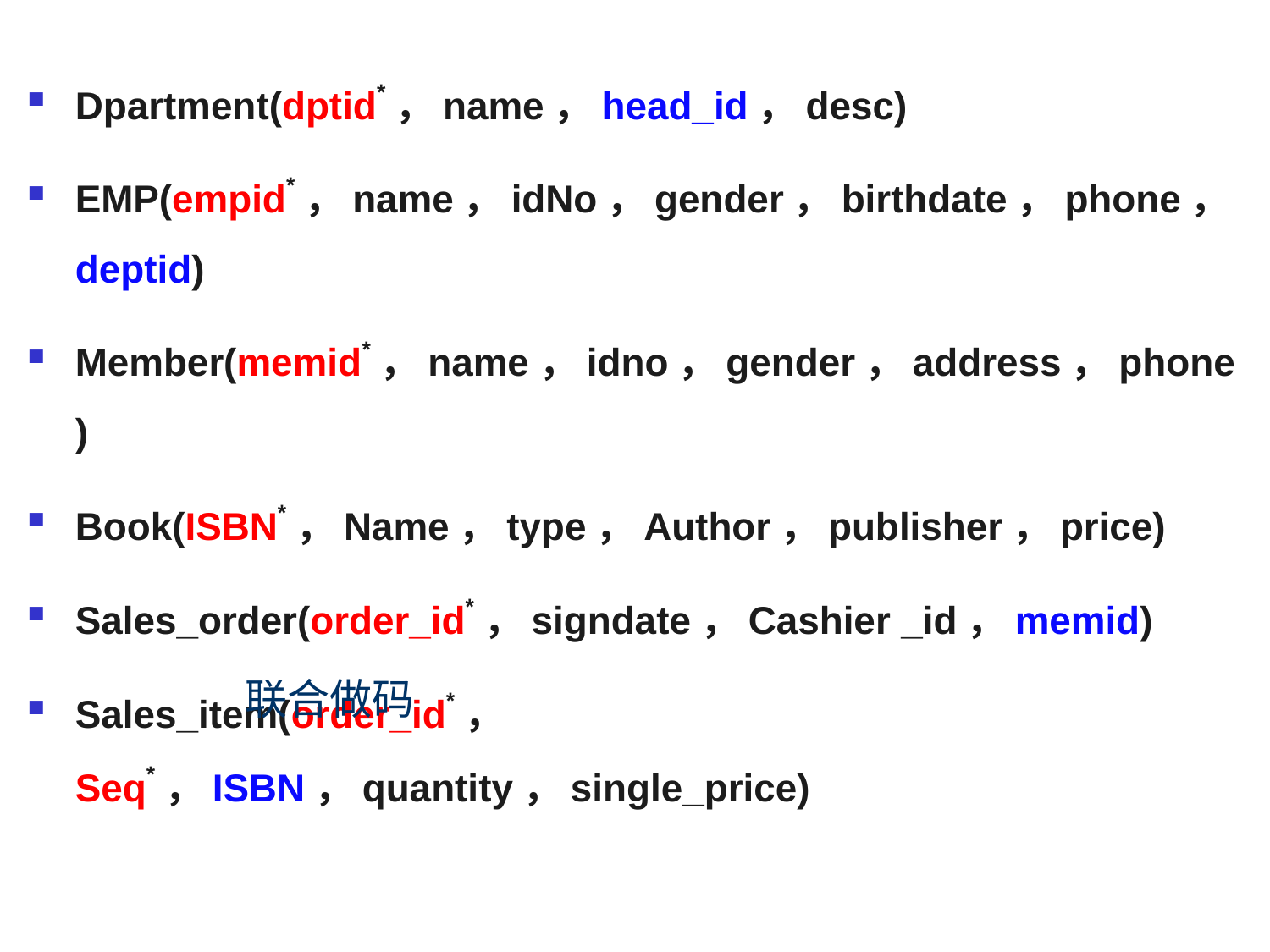

Dpartment(dptid*，name，head_id，desc)
EMP(empid*，name，idNo，gender，birthdate，phone，deptid)
Member(memid*，name，idno，gender，address，phone)
Book(ISBN*，Name，type，Author，publisher，price)
Sales_order(order_id*，signdate，Cashier _id，memid)
Sales_item(order_id*， Seq*，ISBN，quantity，single_price)
联合做码